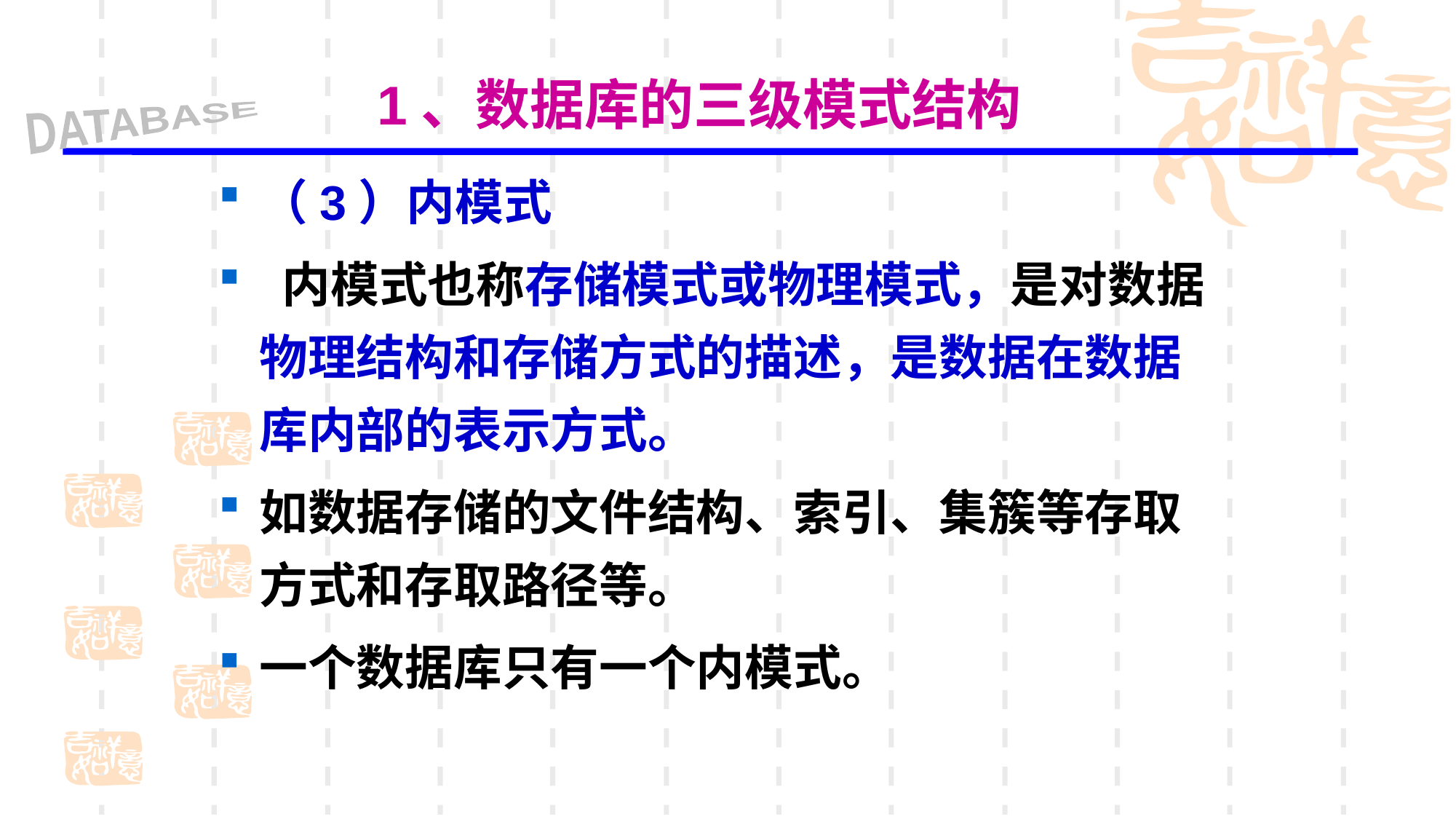

1、数据库的三级模式结构
（3）内模式
 内模式也称存储模式或物理模式，是对数据物理结构和存储方式的描述，是数据在数据库内部的表示方式。
如数据存储的文件结构、索引、集簇等存取方式和存取路径等。
一个数据库只有一个内模式。